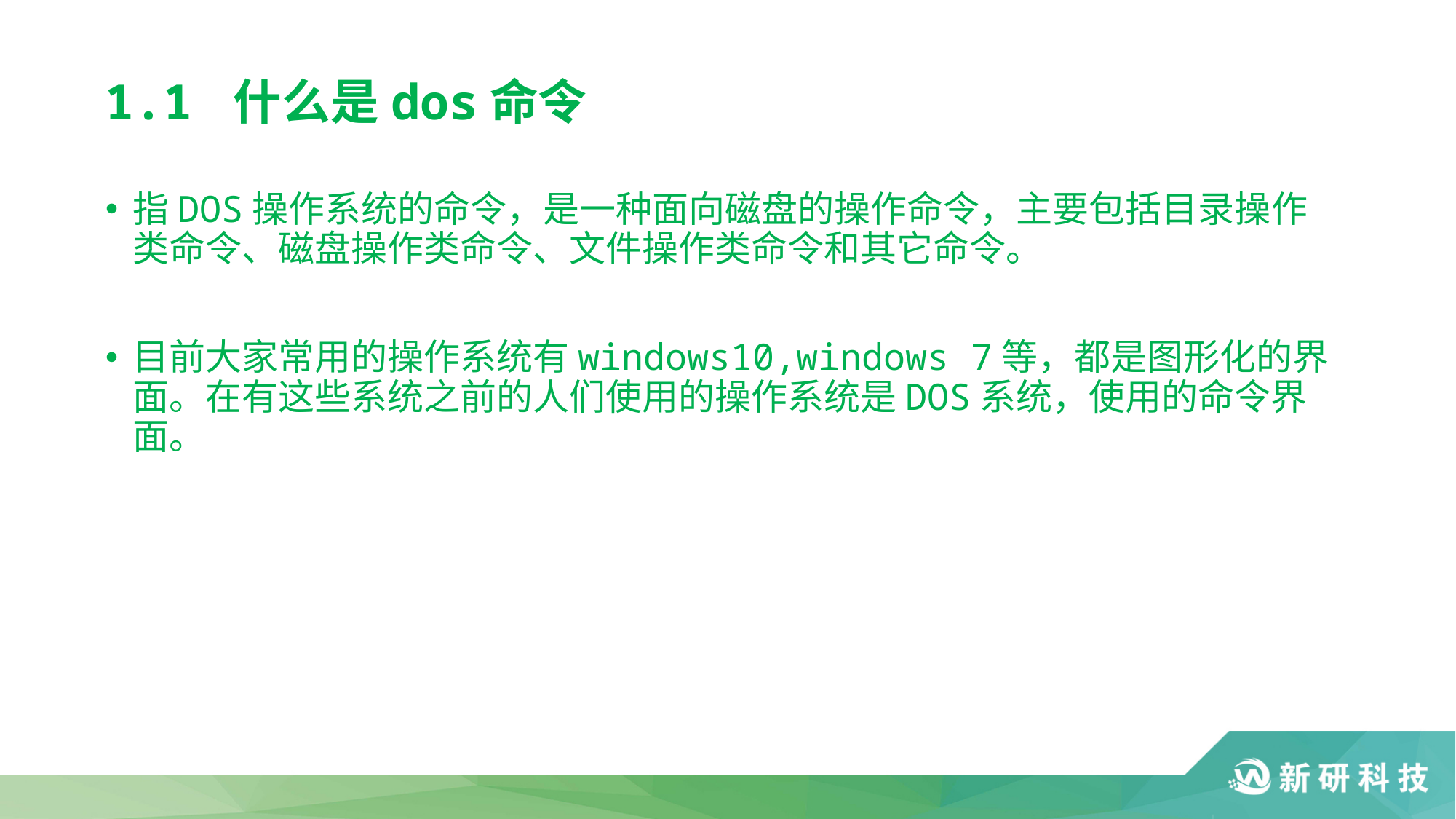

# 1.1 什么是dos命令
指DOS操作系统的命令，是一种面向磁盘的操作命令，主要包括目录操作类命令、磁盘操作类命令、文件操作类命令和其它命令。

目前大家常用的操作系统有windows10,windows 7等，都是图形化的界面。在有这些系统之前的人们使用的操作系统是DOS系统，使用的命令界面。